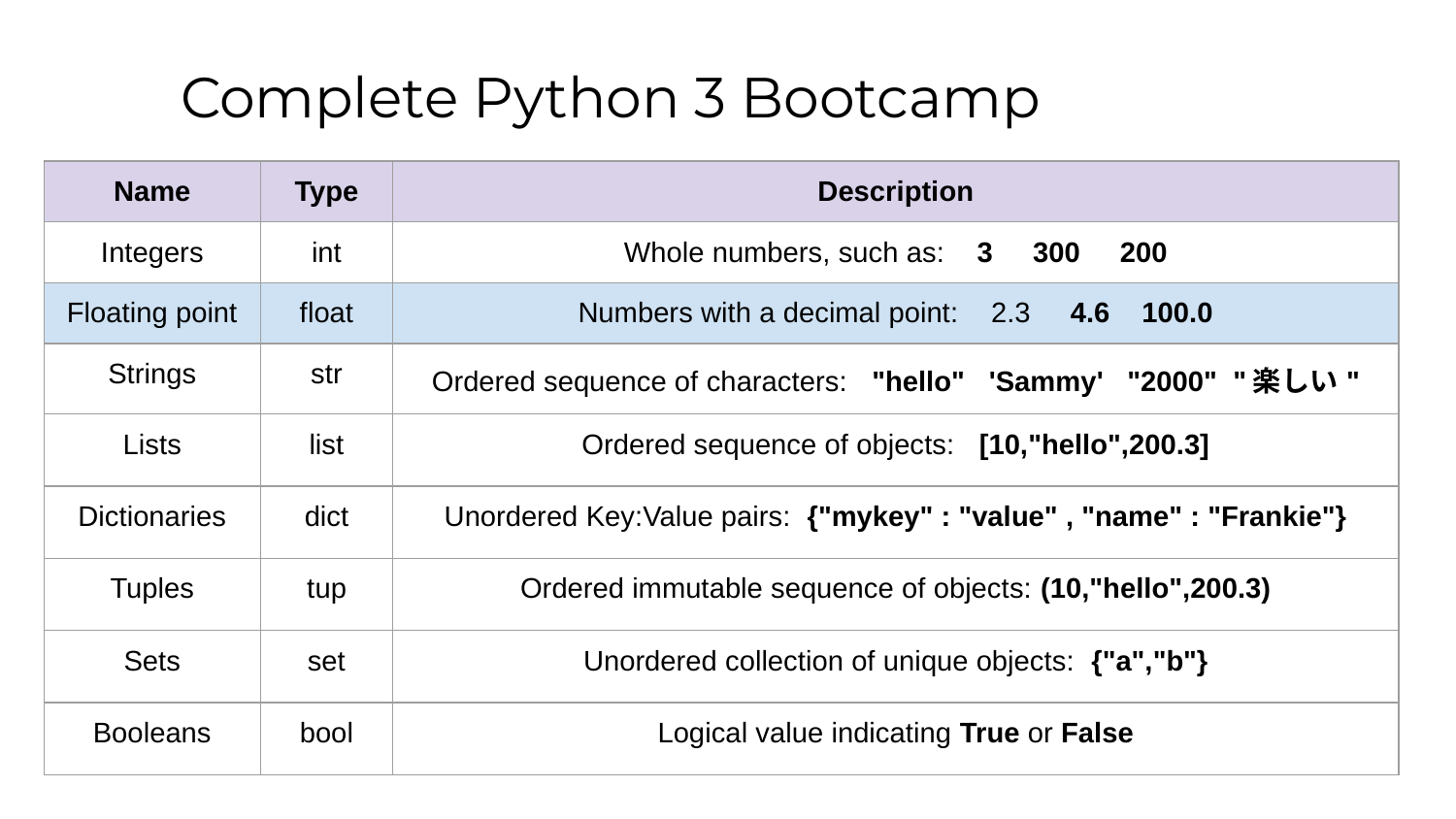

# Complete Python 3 Bootcamp

| Name | Type | Description |
| --- | --- | --- |
| Integers | int | Whole numbers, such as: 3 300 200 |
| Floating point | float | Numbers with a decimal point: 2.3 4.6 100.0 |
| Strings | str | Ordered sequence of characters: "hello" 'Sammy' "2000" "楽しい" |
| Lists | list | Ordered sequence of objects: [10,"hello",200.3] |
| Dictionaries | dict | Unordered Key:Value pairs: {"mykey" : "value" , "name" : "Frankie"} |
| Tuples | tup | Ordered immutable sequence of objects: (10,"hello",200.3) |
| Sets | set | Unordered collection of unique objects: {"a","b"} |
| Booleans | bool | Logical value indicating True or False |